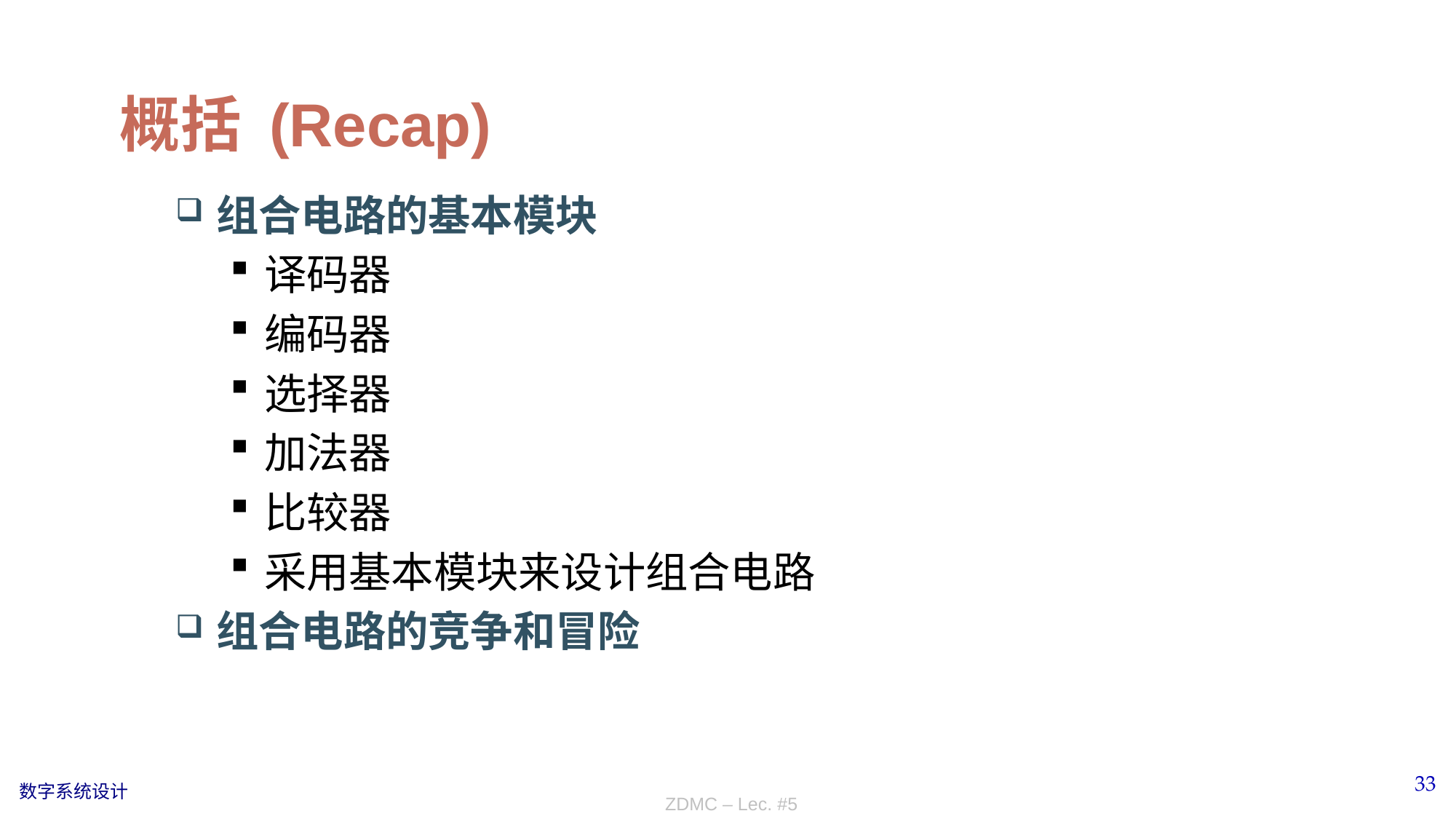

# 概括 (Recap)
组合电路的基本模块
译码器
编码器
选择器
加法器
比较器
采用基本模块来设计组合电路
组合电路的竞争和冒险
ZDMC – Lec. #5
33